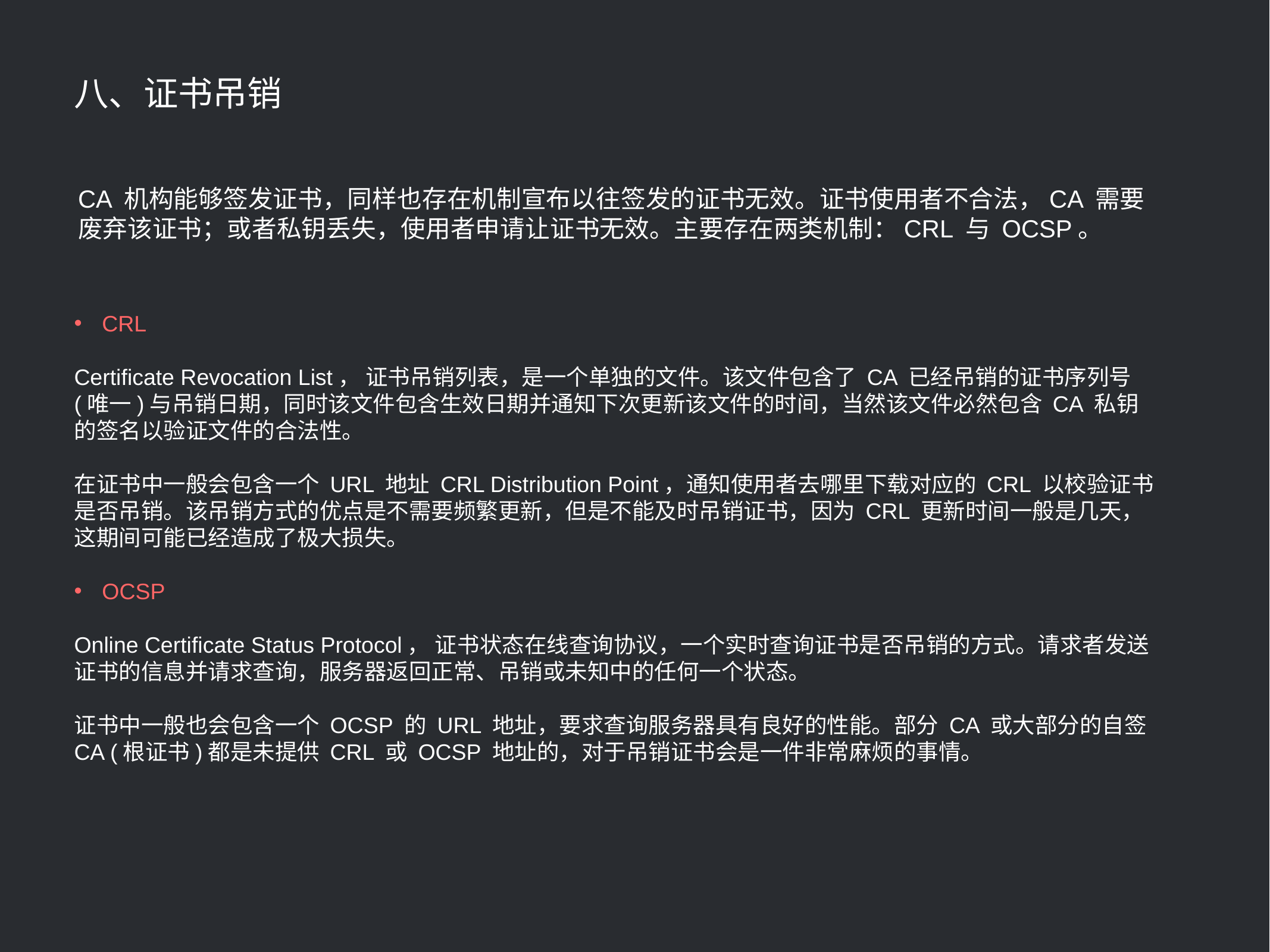

八、证书吊销
CA 机构能够签发证书，同样也存在机制宣布以往签发的证书无效。证书使用者不合法，CA 需要废弃该证书；或者私钥丢失，使用者申请让证书无效。主要存在两类机制：CRL 与 OCSP。
CRL

Certificate Revocation List， 证书吊销列表，是一个单独的文件。该文件包含了 CA 已经吊销的证书序列号(唯一)与吊销日期，同时该文件包含生效日期并通知下次更新该文件的时间，当然该文件必然包含 CA 私钥的签名以验证文件的合法性。

在证书中一般会包含一个 URL 地址 CRL Distribution Point，通知使用者去哪里下载对应的 CRL 以校验证书是否吊销。该吊销方式的优点是不需要频繁更新，但是不能及时吊销证书，因为 CRL 更新时间一般是几天，这期间可能已经造成了极大损失。

OCSP

Online Certificate Status Protocol， 证书状态在线查询协议，一个实时查询证书是否吊销的方式。请求者发送证书的信息并请求查询，服务器返回正常、吊销或未知中的任何一个状态。

证书中一般也会包含一个 OCSP 的 URL 地址，要求查询服务器具有良好的性能。部分 CA 或大部分的自签 CA (根证书)都是未提供 CRL 或 OCSP 地址的，对于吊销证书会是一件非常麻烦的事情。